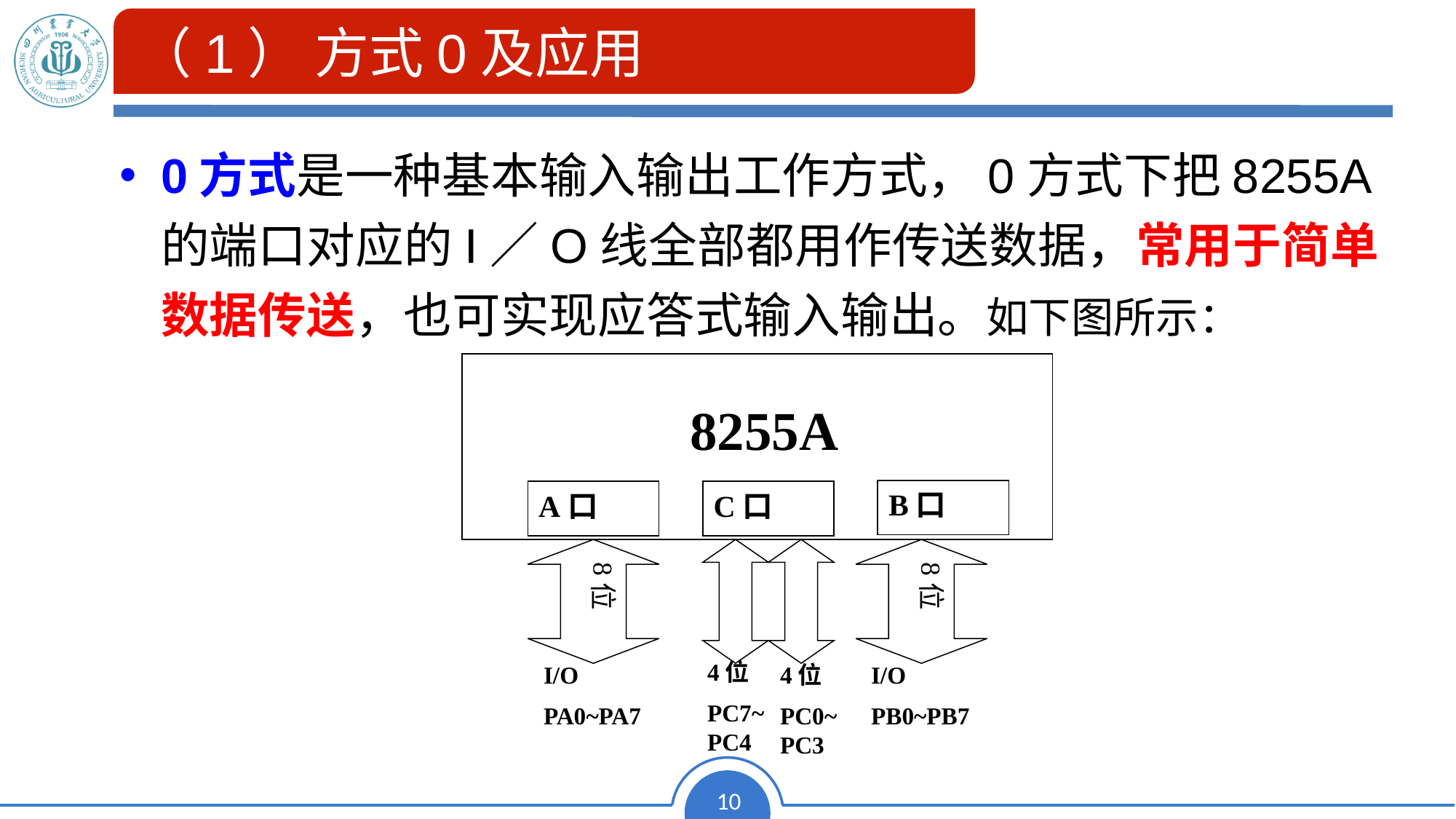

# （1） 方式0及应用
0方式是一种基本输入输出工作方式，0方式下把8255A的端口对应的I／O线全部都用作传送数据，常用于简单数据传送，也可实现应答式输入输出。如下图所示：

 8255A

8位
8位
A口
C口
B口
4位
PC7~PC4
I/O
PA0~PA7
4位
PC0~PC3
I/O
PB0~PB7